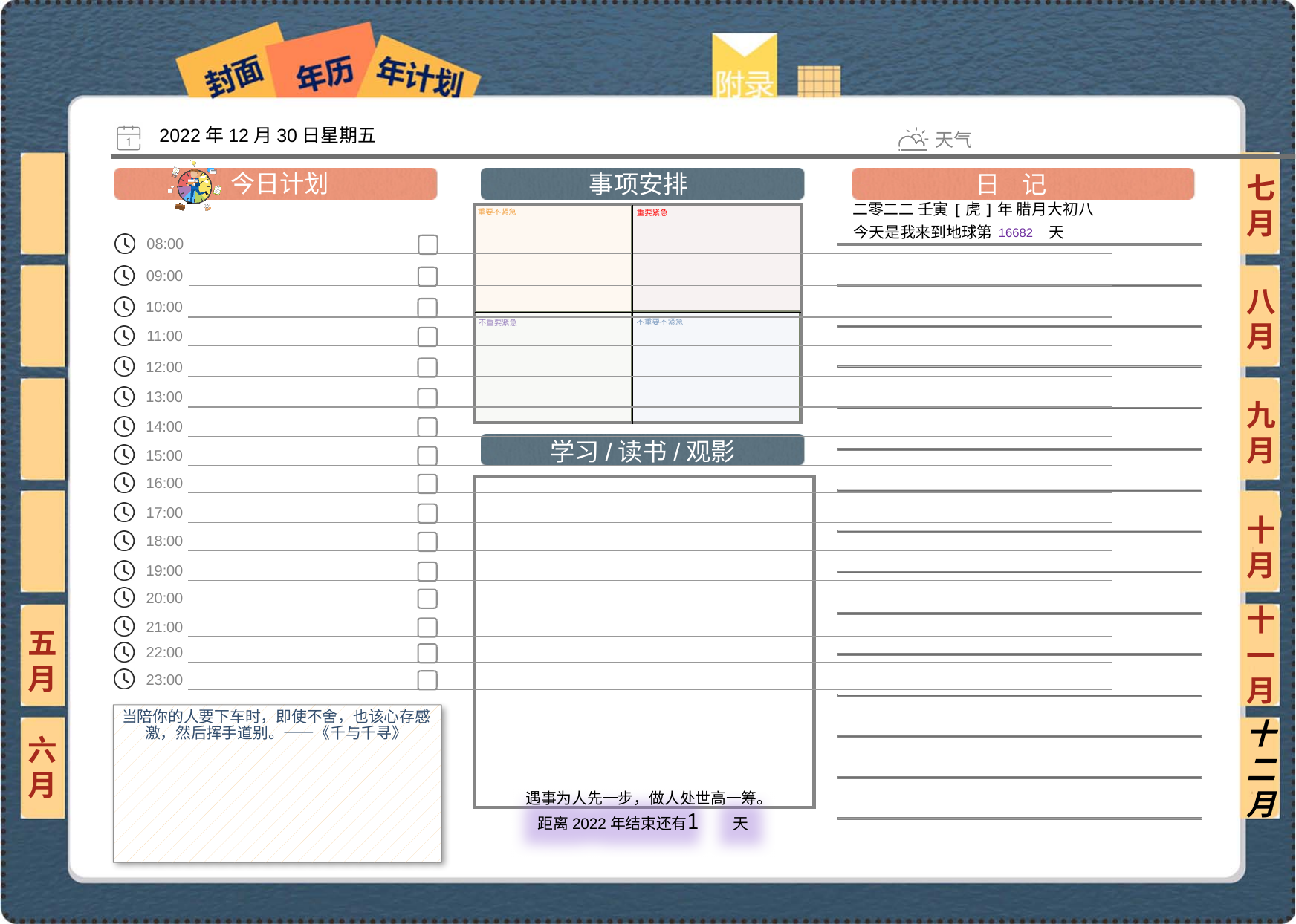

2022年12月30日星期五
七月
二零二二 壬寅[虎]年 腊月大初八
16682
八月
九月
十月
十一月
五月
当陪你的人要下车时，即使不舍，也该心存感激，然后挥手道别。——《千与千寻》

六月
十二月
1
 遇事为人先一步，做人处世高一筹。